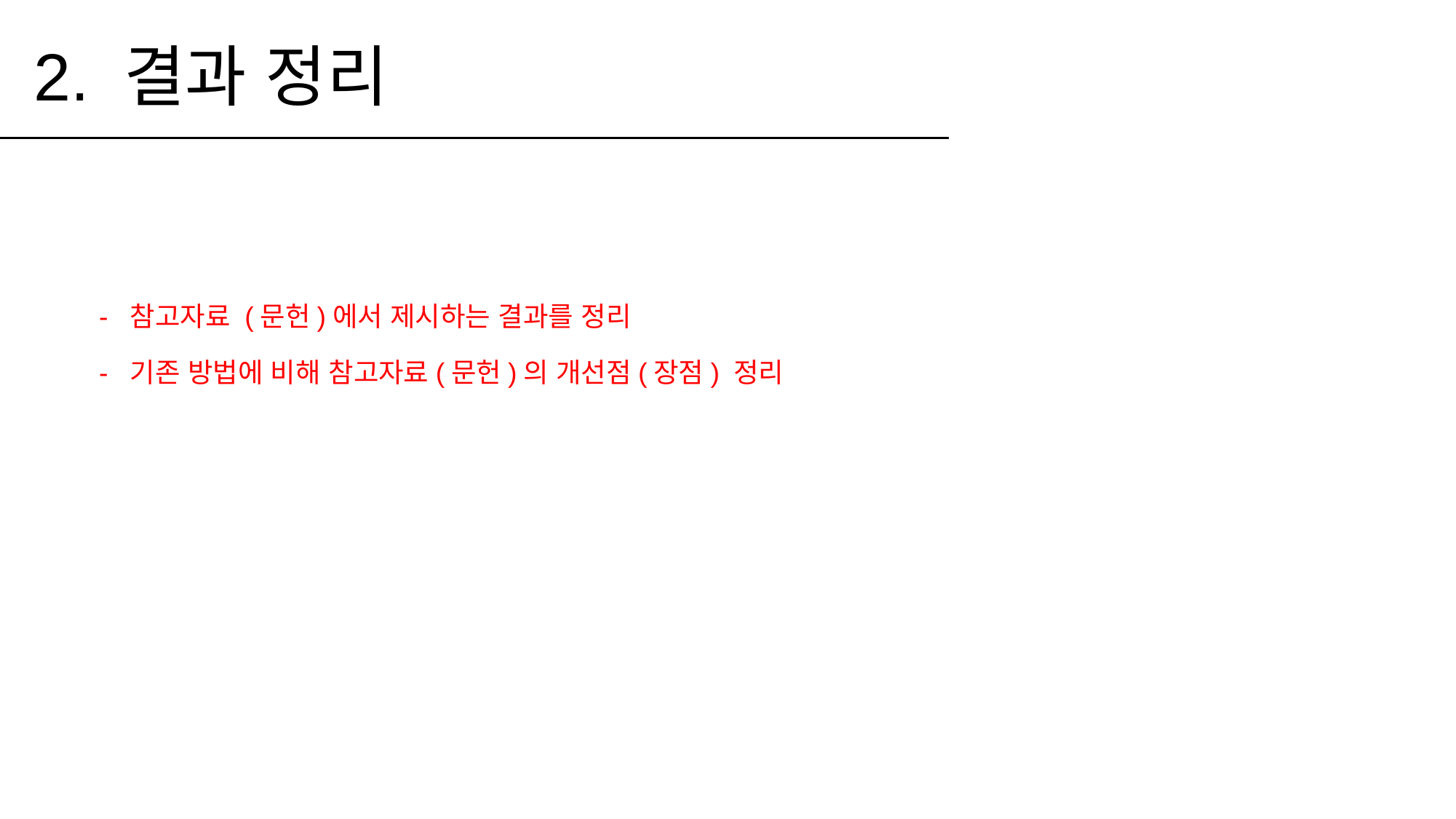

# 2. 결과 정리
-  참고자료 (문헌)에서 제시하는 결과를 정리
-  기존 방법에 비해 참고자료(문헌)의 개선점(장점) 정리